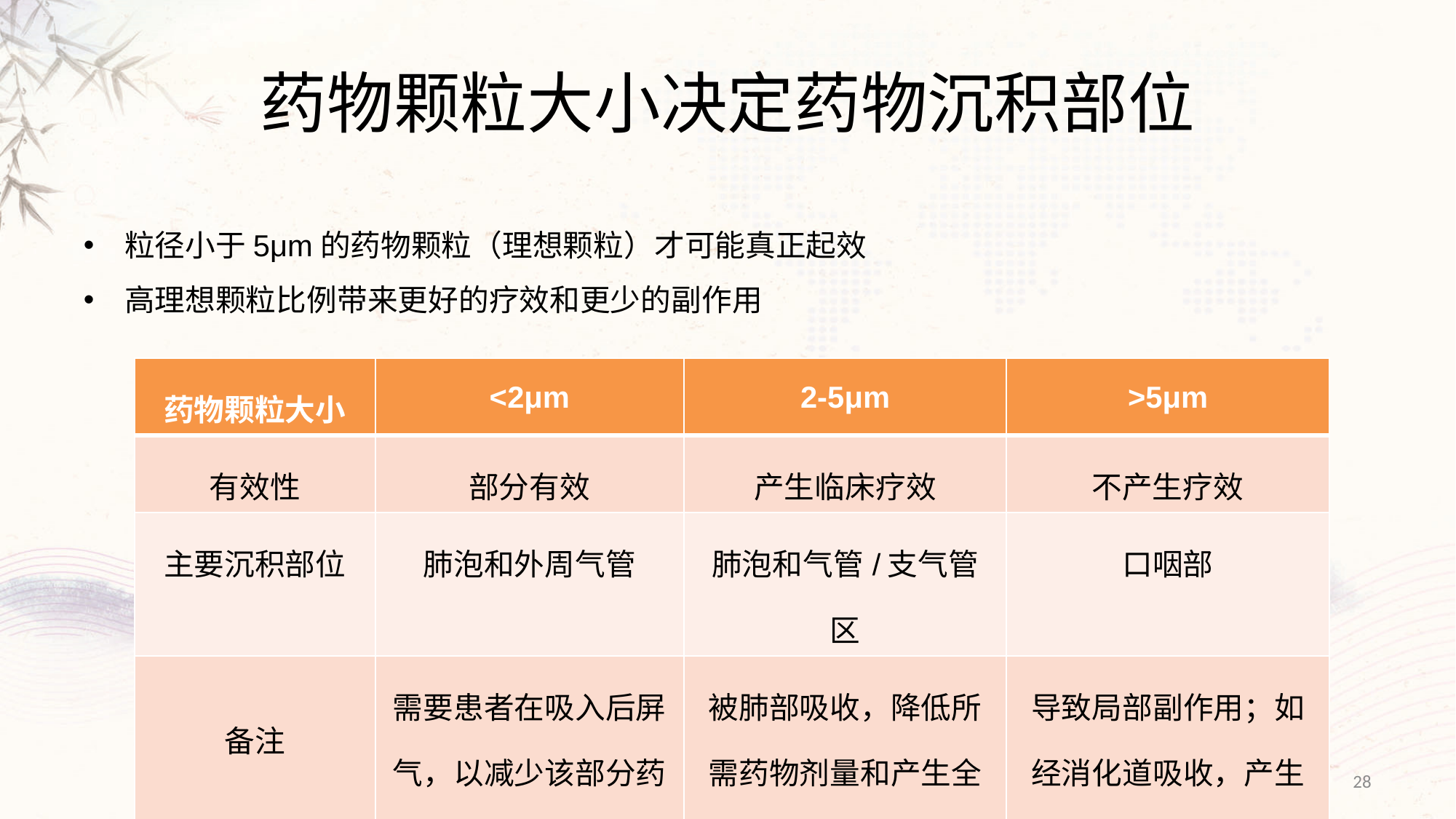

# 药物颗粒大小决定药物沉积部位
粒径小于5μm的药物颗粒（理想颗粒）才可能真正起效
高理想颗粒比例带来更好的疗效和更少的副作用
| 药物颗粒大小 | <2μm | 2-5μm | >5μm |
| --- | --- | --- | --- |
| 有效性 | 部分有效 | 产生临床疗效 | 不产生疗效 |
| 主要沉积部位 | 肺泡和外周气管 | 肺泡和气管/支气管区 | 口咽部 |
| 备注 | 需要患者在吸入后屏气，以减少该部分药物颗粒随呼吸呼出 | 被肺部吸收，降低所需药物剂量和产生全身副作用的风险 | 导致局部副作用；如经消化道吸收，产生全身性副作用。 |
28